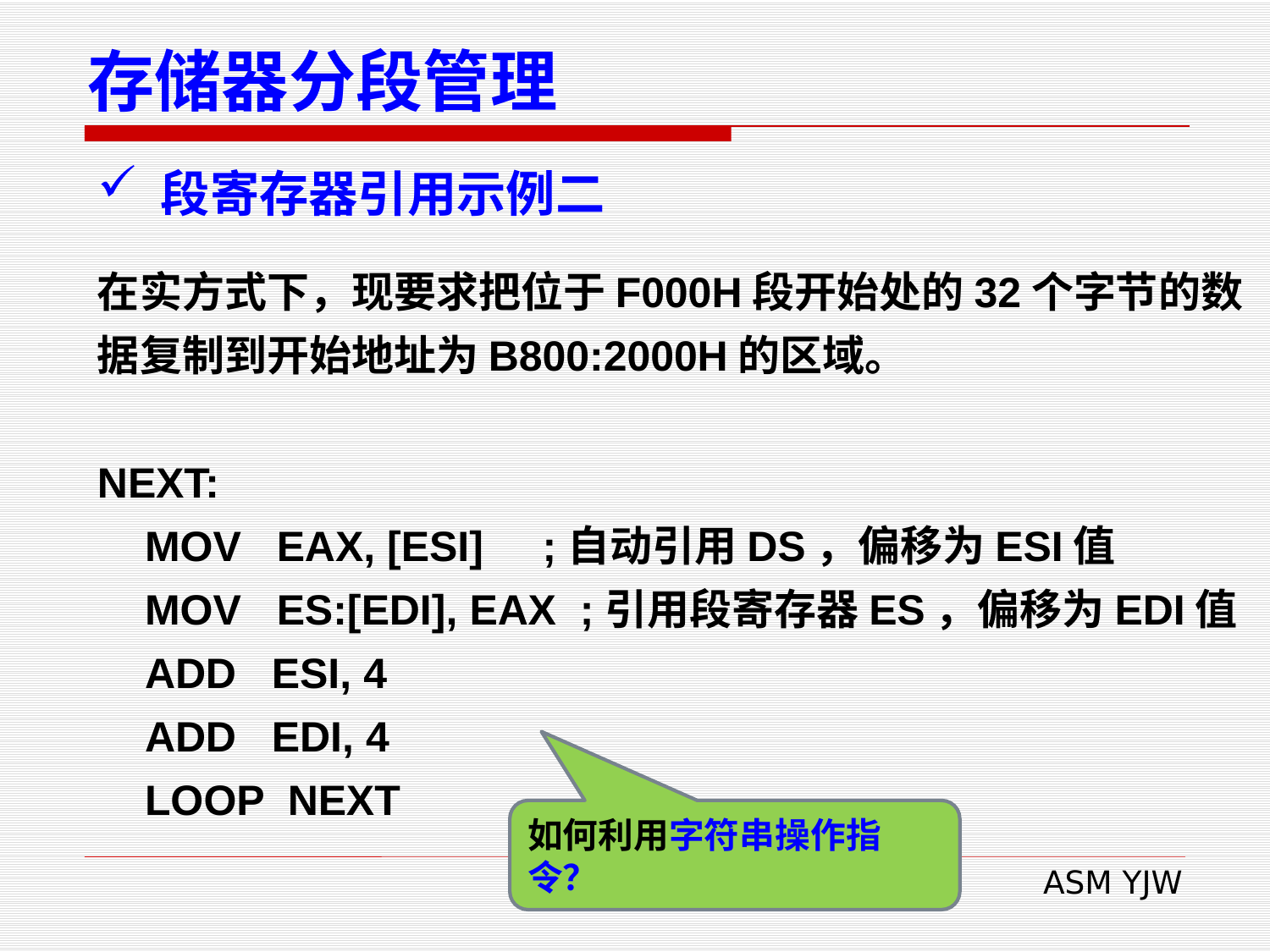

# 存储器分段管理
段寄存器引用示例二
在实方式下，现要求把位于F000H段开始处的32个字节的数据复制到开始地址为B800:2000H的区域。

NEXT:
    MOV   EAX, [ESI]     ;自动引用DS，偏移为ESI值
    MOV   ES:[EDI], EAX  ;引用段寄存器ES，偏移为EDI值
    ADD   ESI, 4
    ADD   EDI, 4
    LOOP  NEXT
如何利用字符串操作指令？